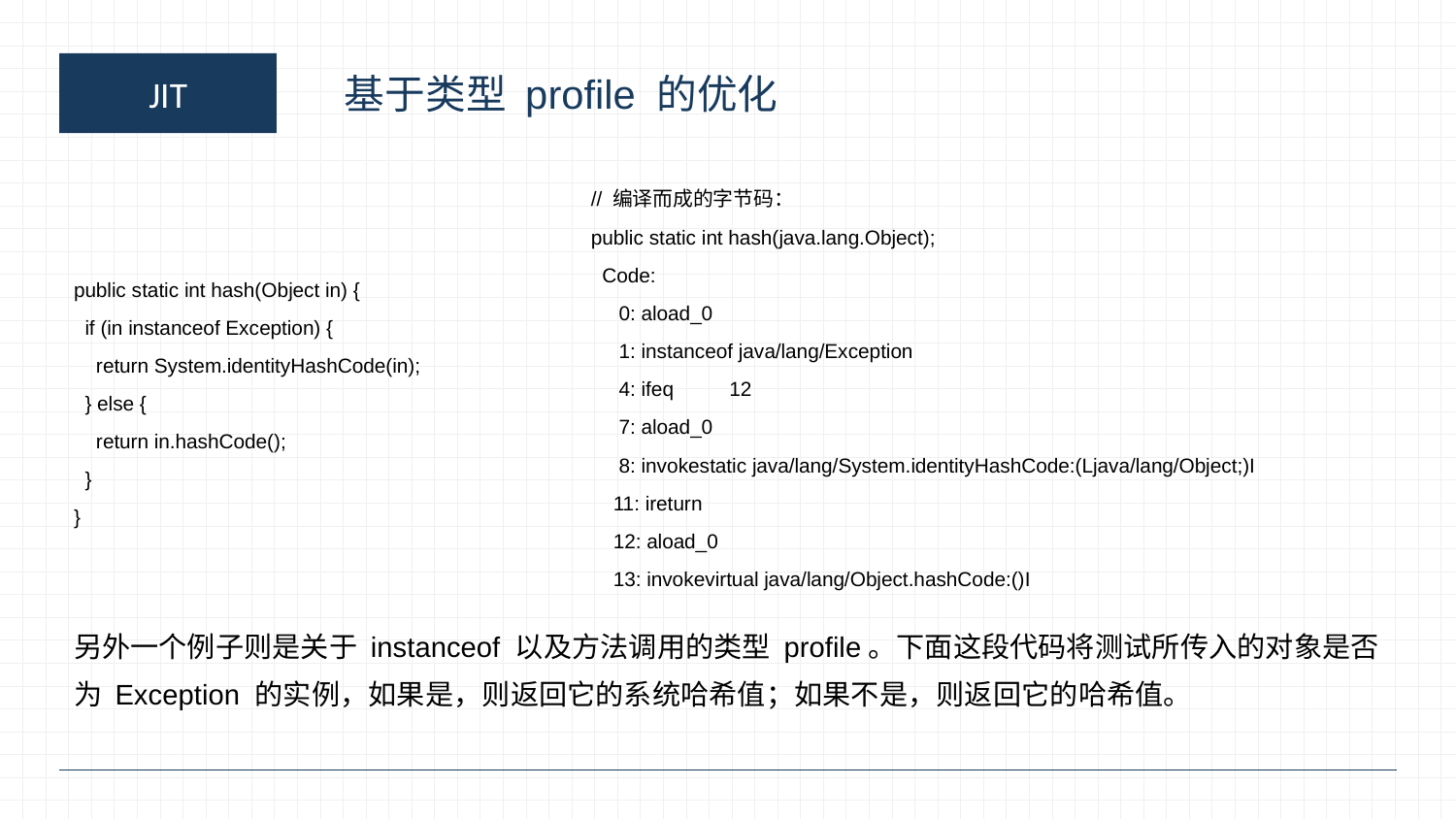

JIT
基于类型 profile 的优化
// 编译而成的字节码：
public static int hash(java.lang.Object);
  Code:
     0: aload_0
     1: instanceof java/lang/Exception
     4: ifeq          12
     7: aload_0
     8: invokestatic java/lang/System.identityHashCode:(Ljava/lang/Object;)I
    11: ireturn
    12: aload_0
    13: invokevirtual java/lang/Object.hashCode:()I
public static int hash(Object in) {
  if (in instanceof Exception) {
    return System.identityHashCode(in);
  } else {
    return in.hashCode();
  }
}
另外一个例子则是关于 instanceof 以及方法调用的类型 profile。下面这段代码将测试所传入的对象是否为 Exception 的实例，如果是，则返回它的系统哈希值；如果不是，则返回它的哈希值。